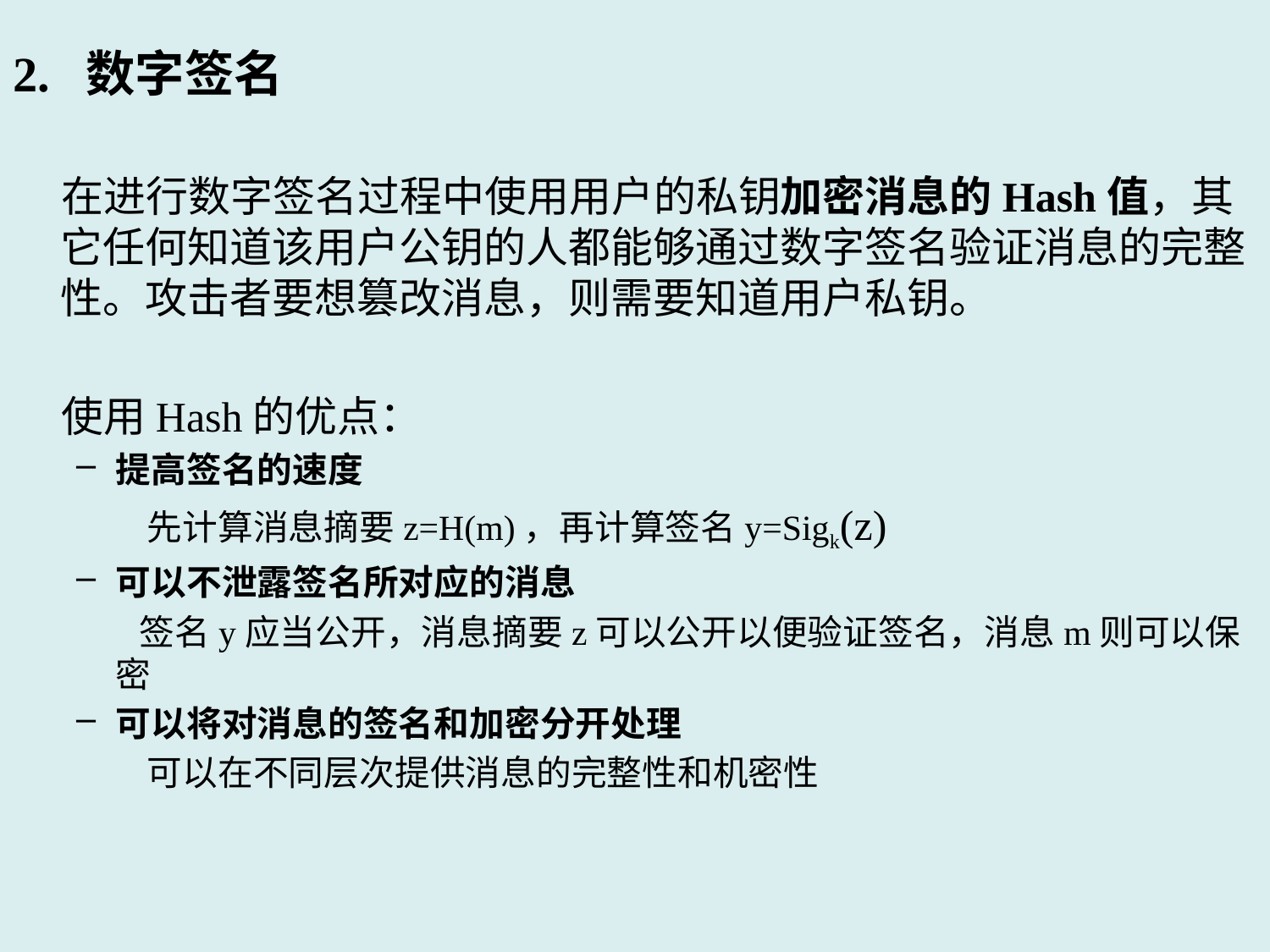

2.  数字签名

    在进行数字签名过程中使用用户的私钥加密消息的Hash值，其它任何知道该用户公钥的人都能够通过数字签名验证消息的完整性。攻击者要想篡改消息，则需要知道用户私钥。

    使用Hash的优点：
提高签名的速度
        先计算消息摘要z=H(m)，再计算签名y=Sigk(z)
可以不泄露签名所对应的消息
       签名y应当公开，消息摘要z可以公开以便验证签名，消息m则可以保密
可以将对消息的签名和加密分开处理
        可以在不同层次提供消息的完整性和机密性